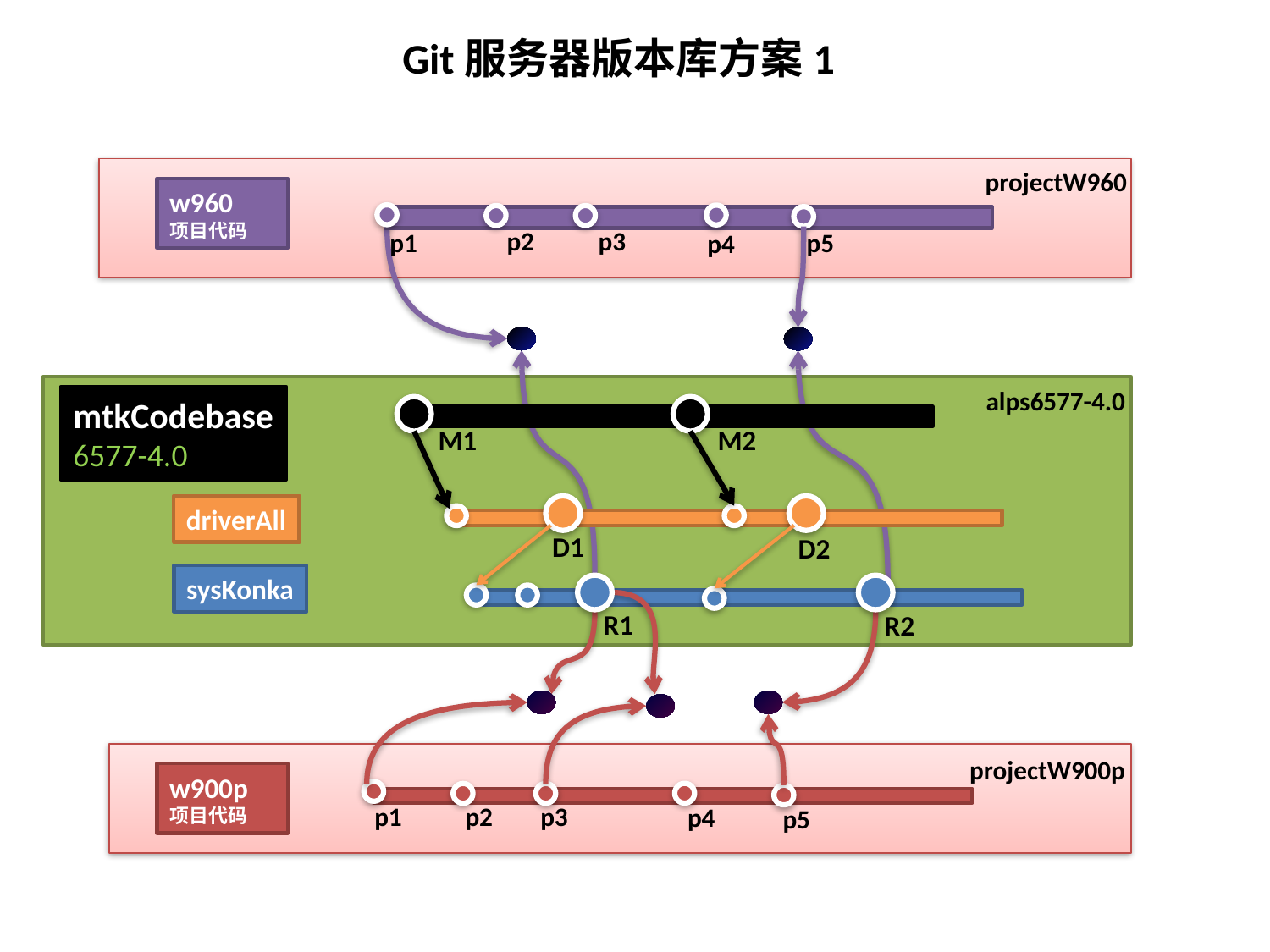

Git服务器版本库方案1

projectW960
w960
项目代码

p2
p3
p5
p1
p4

alps6577-4.0
mtkCodebase
6577-4.0

M1
M2
driverAll

D1
D2
sysKonka

R1
R2

projectW900p
w900p
项目代码

p1
p2
p3
p4
p5